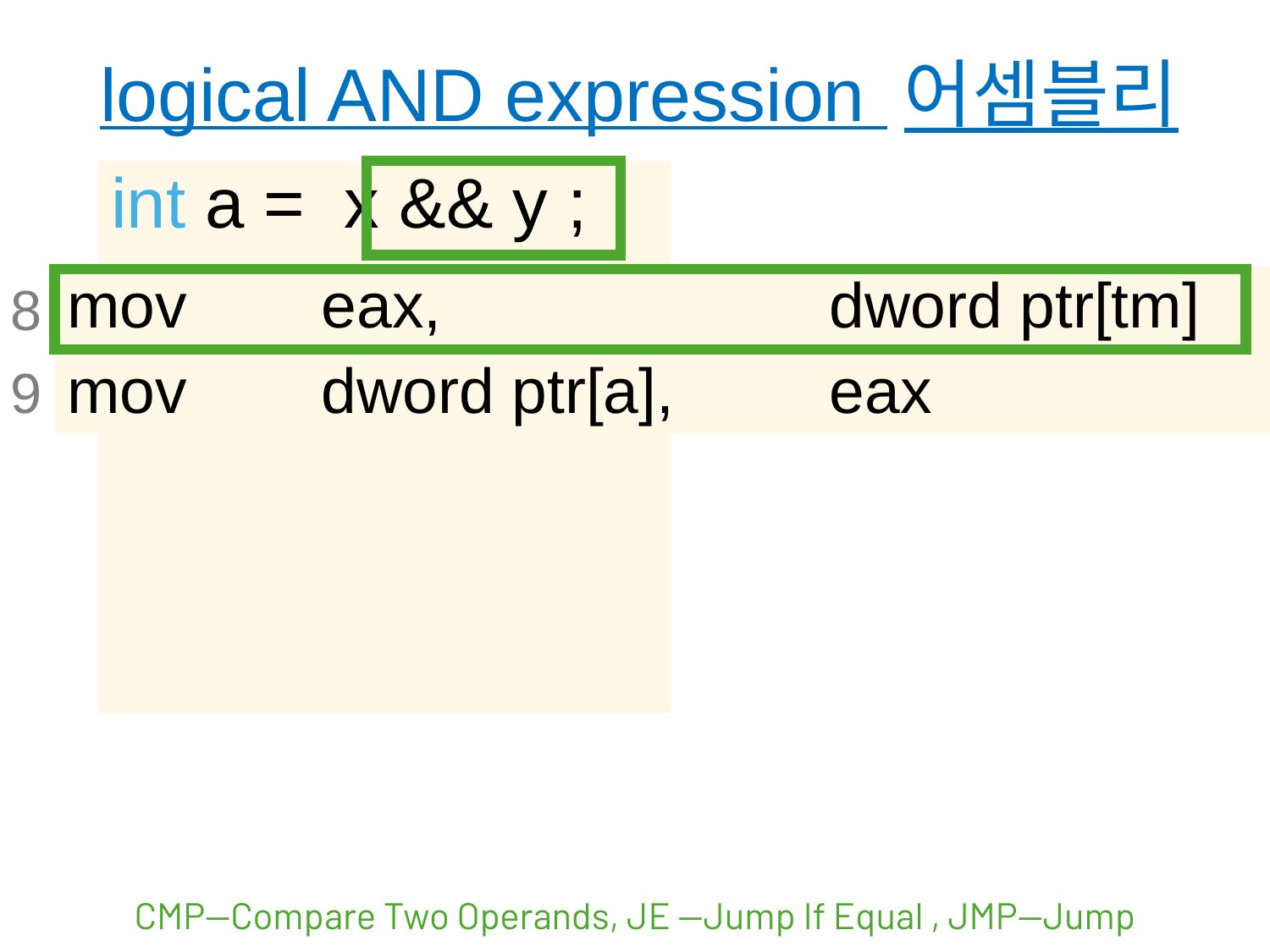

# logical AND expression 어셈블리
int a =  x && y ;

mov		eax,				dword ptr[tm]
mov		dword ptr[a],		eax

8
9
CMP—Compare Two Operands, JE —Jump If Equal , JMP—Jump